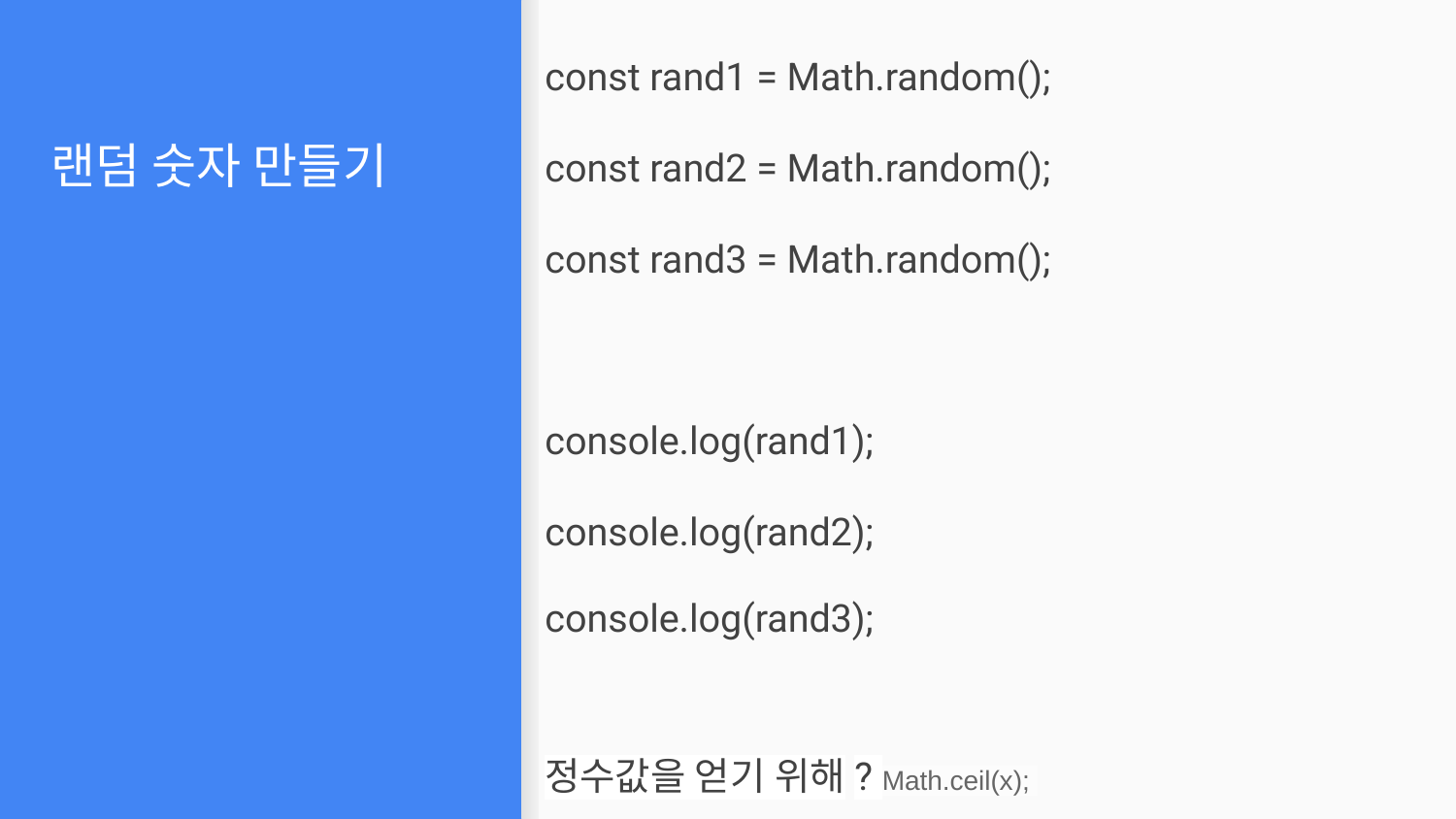

const rand1 = Math.random();
const rand2 = Math.random();
const rand3 = Math.random();

console.log(rand1);
console.log(rand2);
console.log(rand3);

정수값을 얻기 위해? Math.ceil(x);
# 랜덤 숫자 만들기